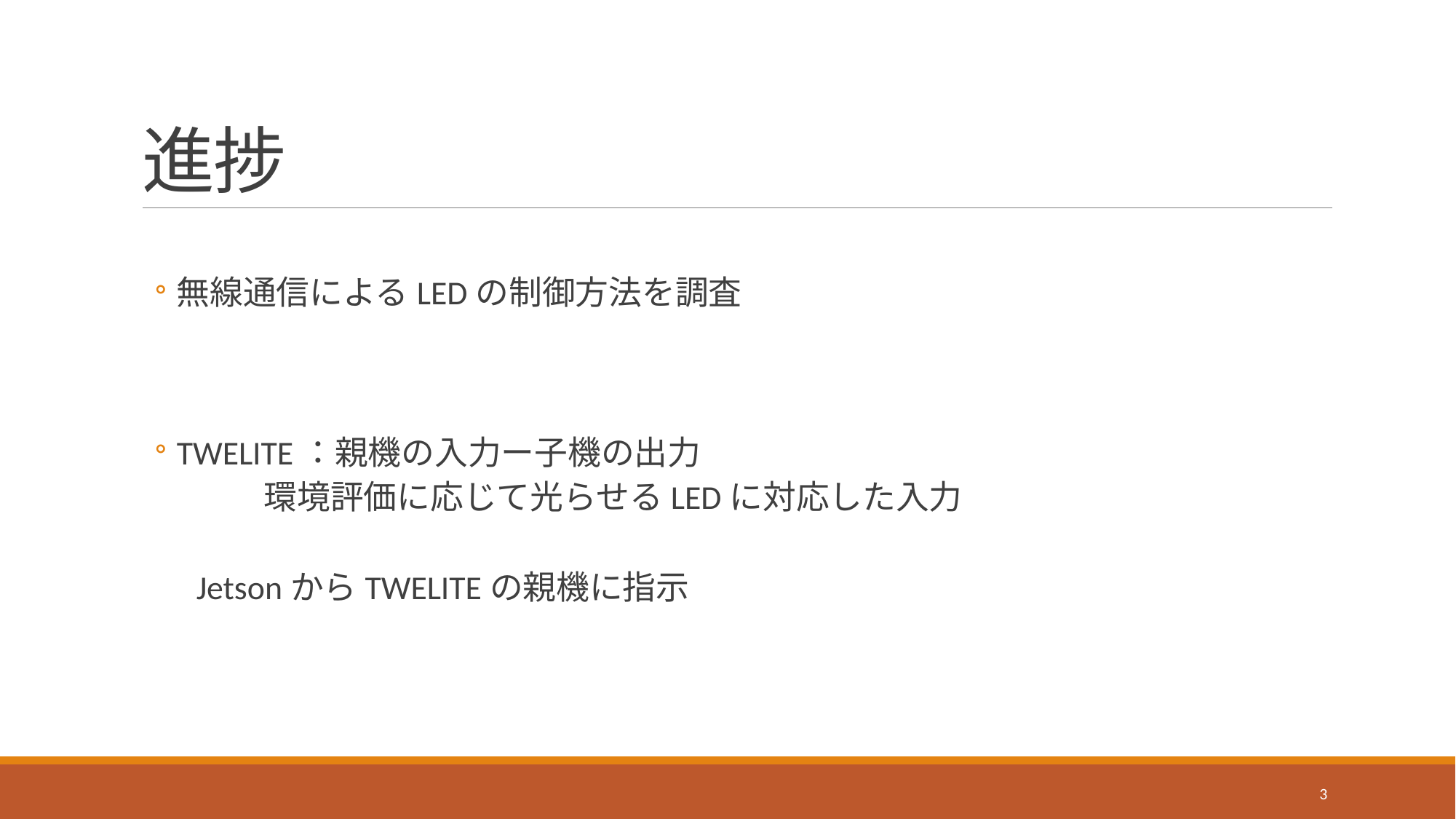

# 進捗

無線通信によるLEDの制御方法を調査

TWELITE：親機の入力ー子機の出力
	環境評価に応じて光らせるLEDに対応した入力

　JetsonからTWELITEの親機に指示

3